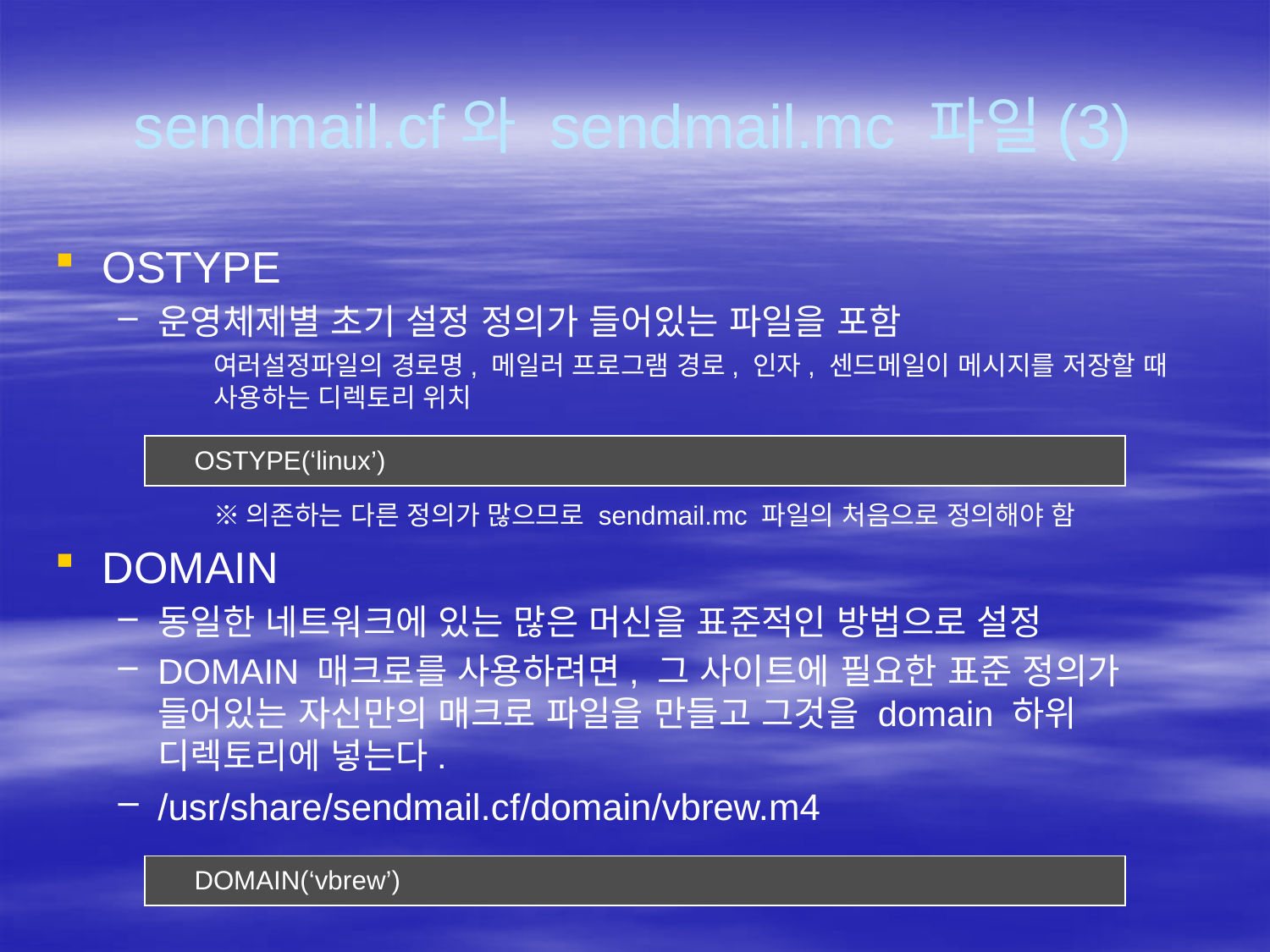

# sendmail.cf와 sendmail.mc 파일(3)
OSTYPE
운영체제별 초기 설정 정의가 들어있는 파일을 포함
	여러설정파일의 경로명, 메일러 프로그램 경로, 인자, 센드메일이 메시지를 저장할 때 사용하는 디렉토리 위치

	※의존하는 다른 정의가 많으므로 sendmail.mc 파일의 처음으로 정의해야 함
DOMAIN
동일한 네트워크에 있는 많은 머신을 표준적인 방법으로 설정
DOMAIN 매크로를 사용하려면, 그 사이트에 필요한 표준 정의가 들어있는 자신만의 매크로 파일을 만들고 그것을 domain 하위 디렉토리에 넣는다.
/usr/share/sendmail.cf/domain/vbrew.m4
| OSTYPE(‘linux’) |
| --- |
| DOMAIN(‘vbrew’) |
| --- |